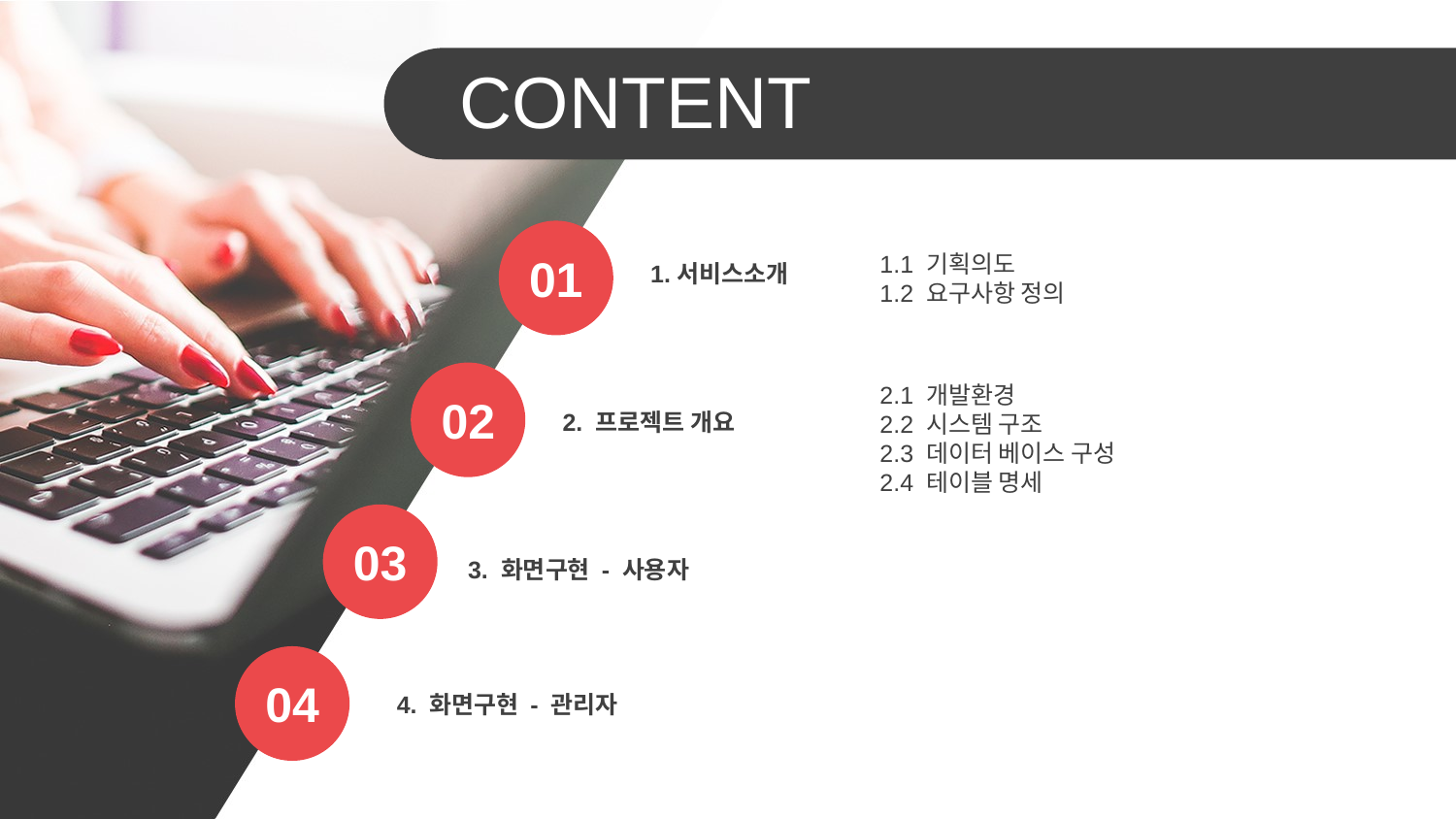

CONTENT

01
1.1 기획의도
1.2 요구사항 정의
1.서비스소개

2.1 개발환경
2.2 시스템 구조
2.3 데이터 베이스 구성
2.4 테이블 명세
2. 프로젝트 개요
02

03
3. 화면구현 - 사용자

04
4. 화면구현 - 관리자